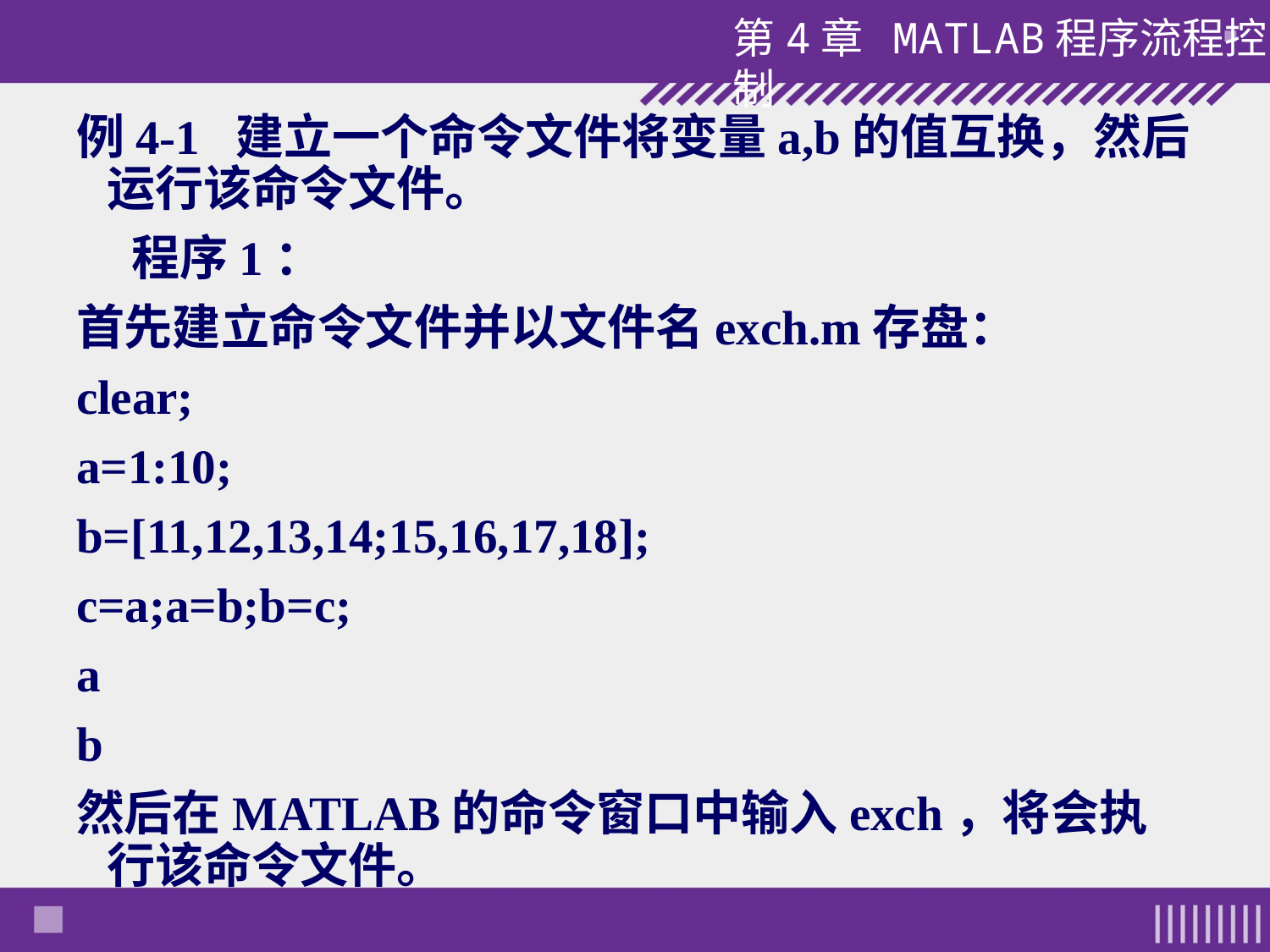

例4-1  建立一个命令文件将变量a,b的值互换，然后运行该命令文件。
    程序1：
首先建立命令文件并以文件名exch.m存盘：
clear;
a=1:10;
b=[11,12,13,14;15,16,17,18];
c=a;a=b;b=c;
a
b
然后在MATLAB的命令窗口中输入exch，将会执行该命令文件。